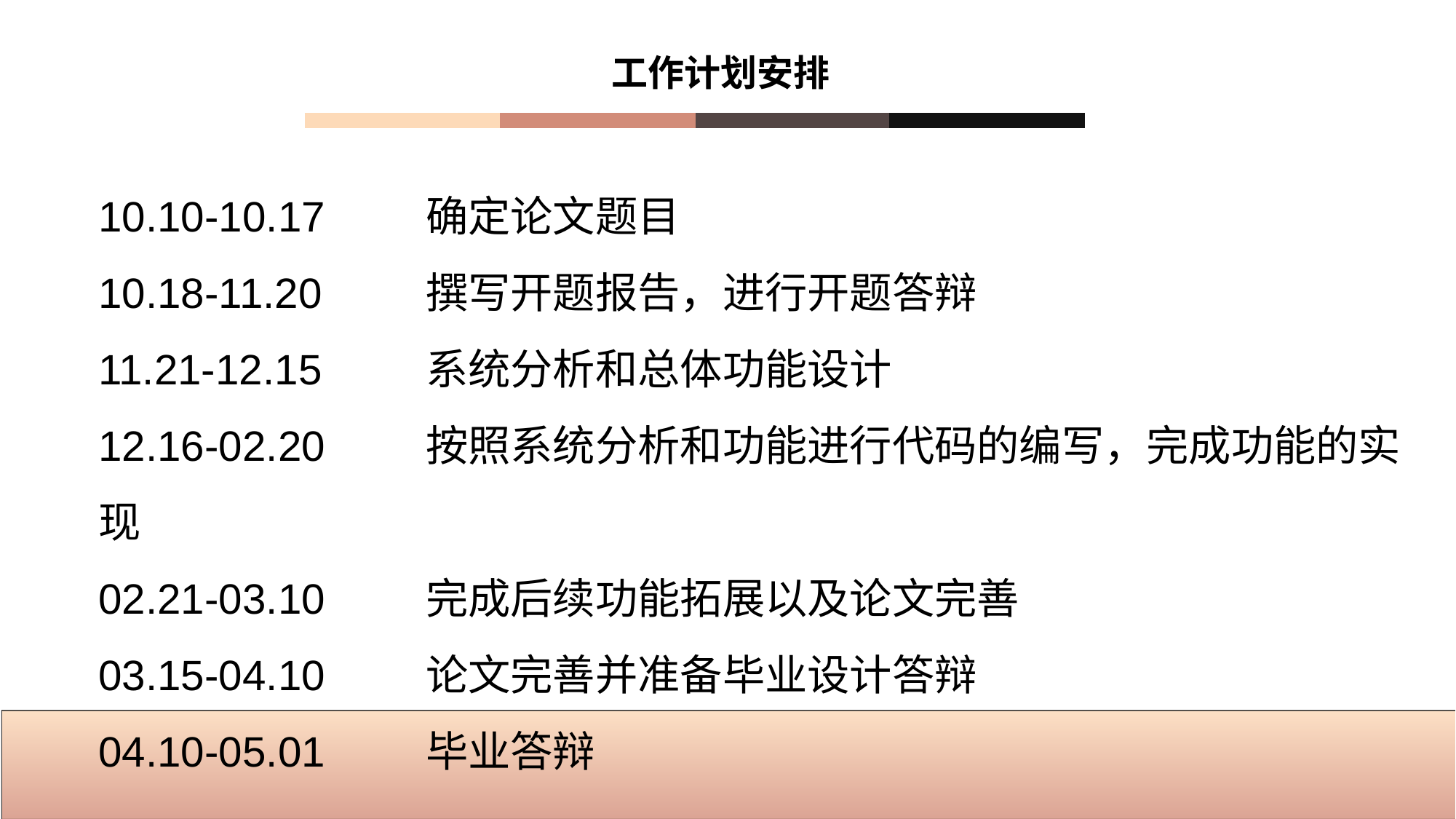

工作计划安排
10.10-10.17	确定论文题目
10.18-11.20	撰写开题报告，进行开题答辩
11.21-12.15	系统分析和总体功能设计
12.16-02.20	按照系统分析和功能进行代码的编写，完成功能的实现
02.21-03.10	完成后续功能拓展以及论文完善
03.15-04.10	论文完善并准备毕业设计答辩
04.10-05.01	毕业答辩